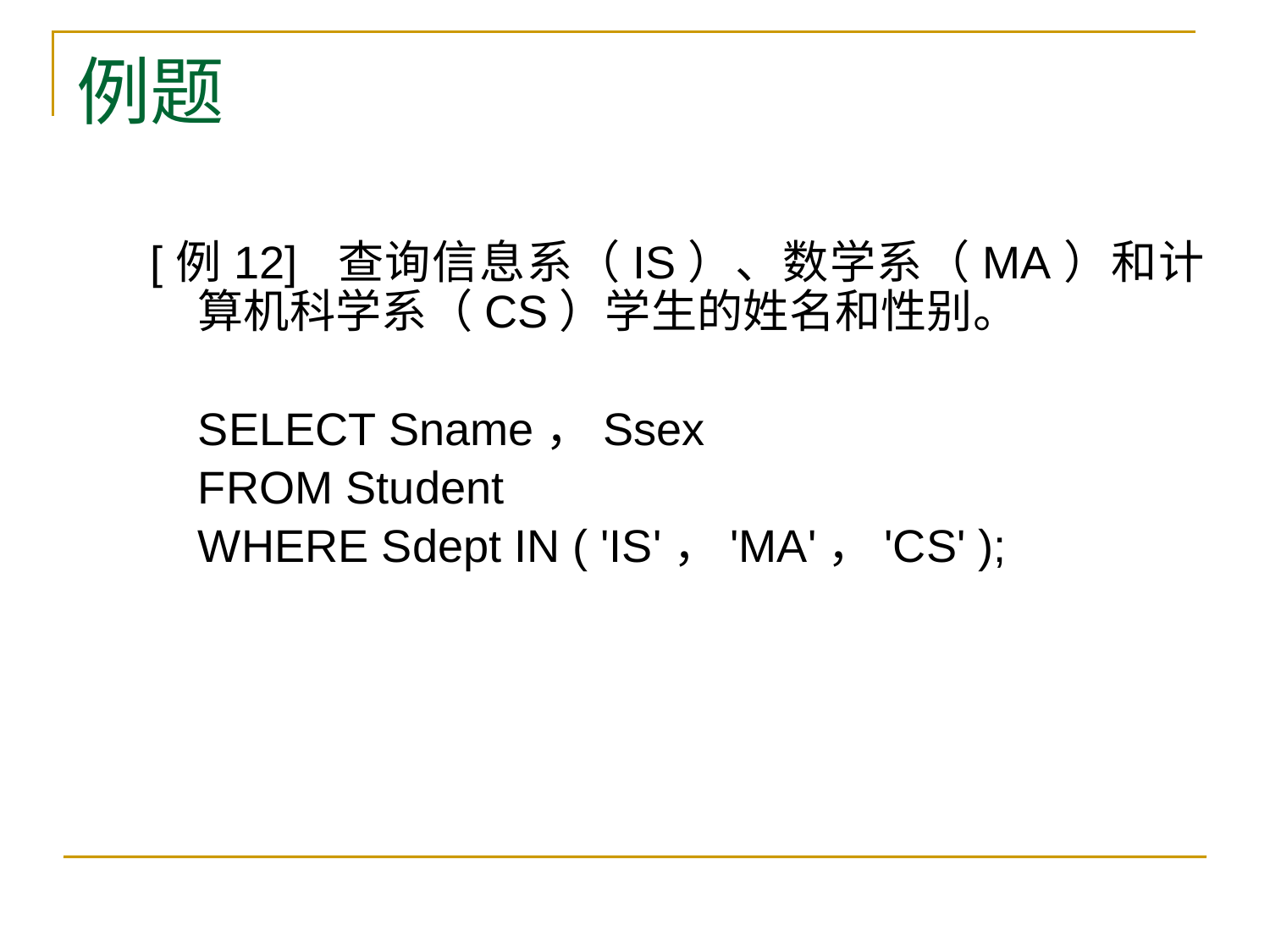

# 例题
[例12]  查询信息系（IS）、数学系（MA）和计算机科学系（CS）学生的姓名和性别。

SELECT Sname，Ssex
FROM Student
WHERE Sdept IN ( 'IS'，'MA'，'CS' );